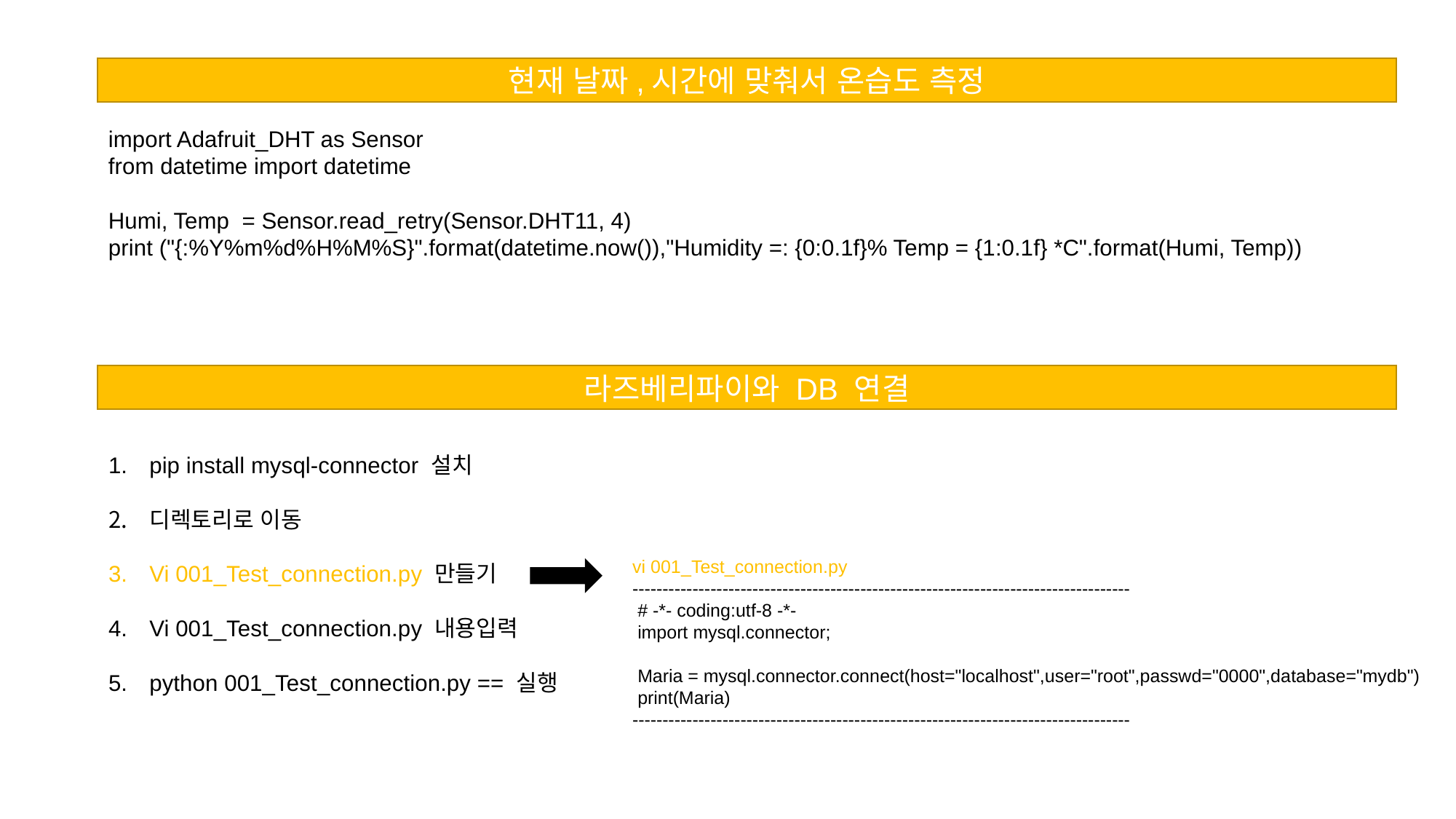

현재 날짜,시간에 맞춰서 온습도 측정
import Adafruit_DHT as Sensor
from datetime import datetime

Humi, Temp  = Sensor.read_retry(Sensor.DHT11, 4)
print ("{:%Y%m%d%H%M%S}".format(datetime.now()),"Humidity =: {0:0.1f}% Temp = {1:0.1f} *C".format(Humi, Temp))
라즈베리파이와 DB 연결
pip install mysql-connector 설치

디렉토리로 이동

Vi 001_Test_connection.py 만들기

Vi 001_Test_connection.py 내용입력

python 001_Test_connection.py == 실행

vi 001_Test_connection.py
-----------------------------------------------------------------------------------
 # -*- coding:utf-8 -*-
 import mysql.connector;

 Maria = mysql.connector.connect(host="localhost",user="root",passwd="0000",database="mydb")
 print(Maria)
-----------------------------------------------------------------------------------